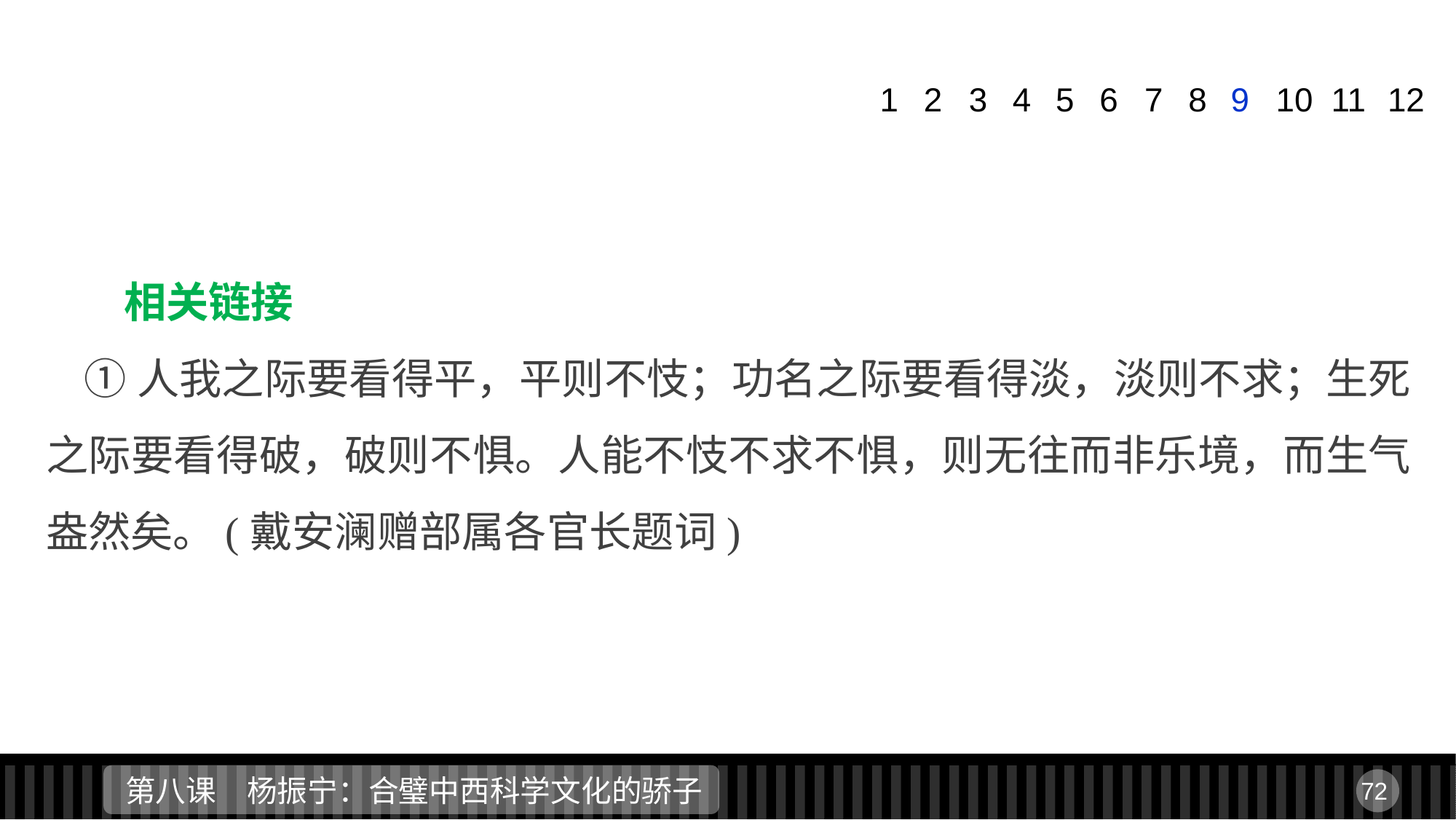

1
2
3
4
5
6
7
8
9
11
12
10
       相关链接
    ①人我之际要看得平，平则不忮；功名之际要看得淡，淡则不求；生死之际要看得破，破则不惧。人能不忮不求不惧，则无往而非乐境，而生气盎然矣。(戴安澜赠部属各官长题词)